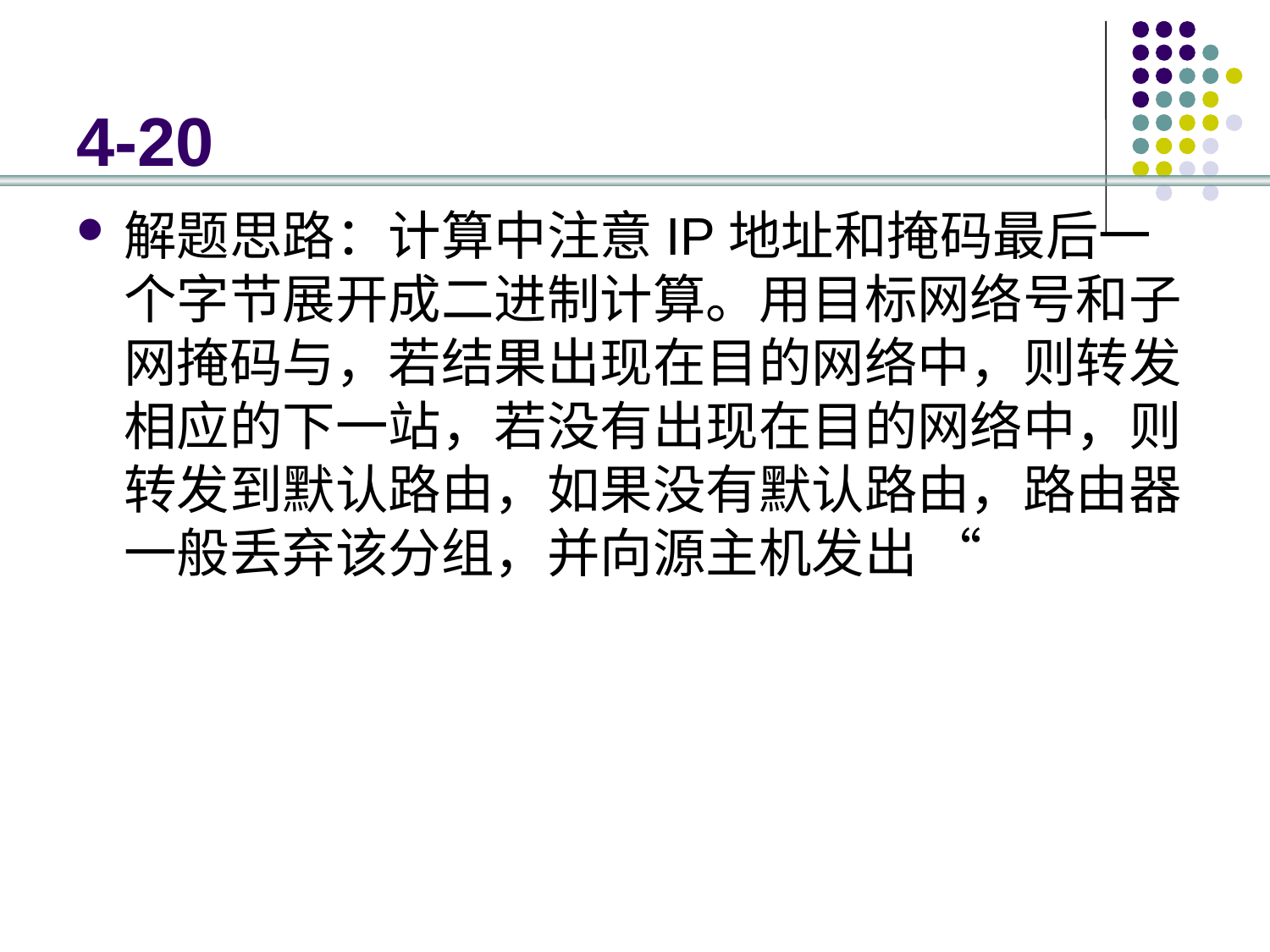

# 4-20
解题思路：计算中注意IP地址和掩码最后一个字节展开成二进制计算。用目标网络号和子网掩码与，若结果出现在目的网络中，则转发相应的下一站，若没有出现在目的网络中，则转发到默认路由，如果没有默认路由，路由器一般丢弃该分组，并向源主机发出 “